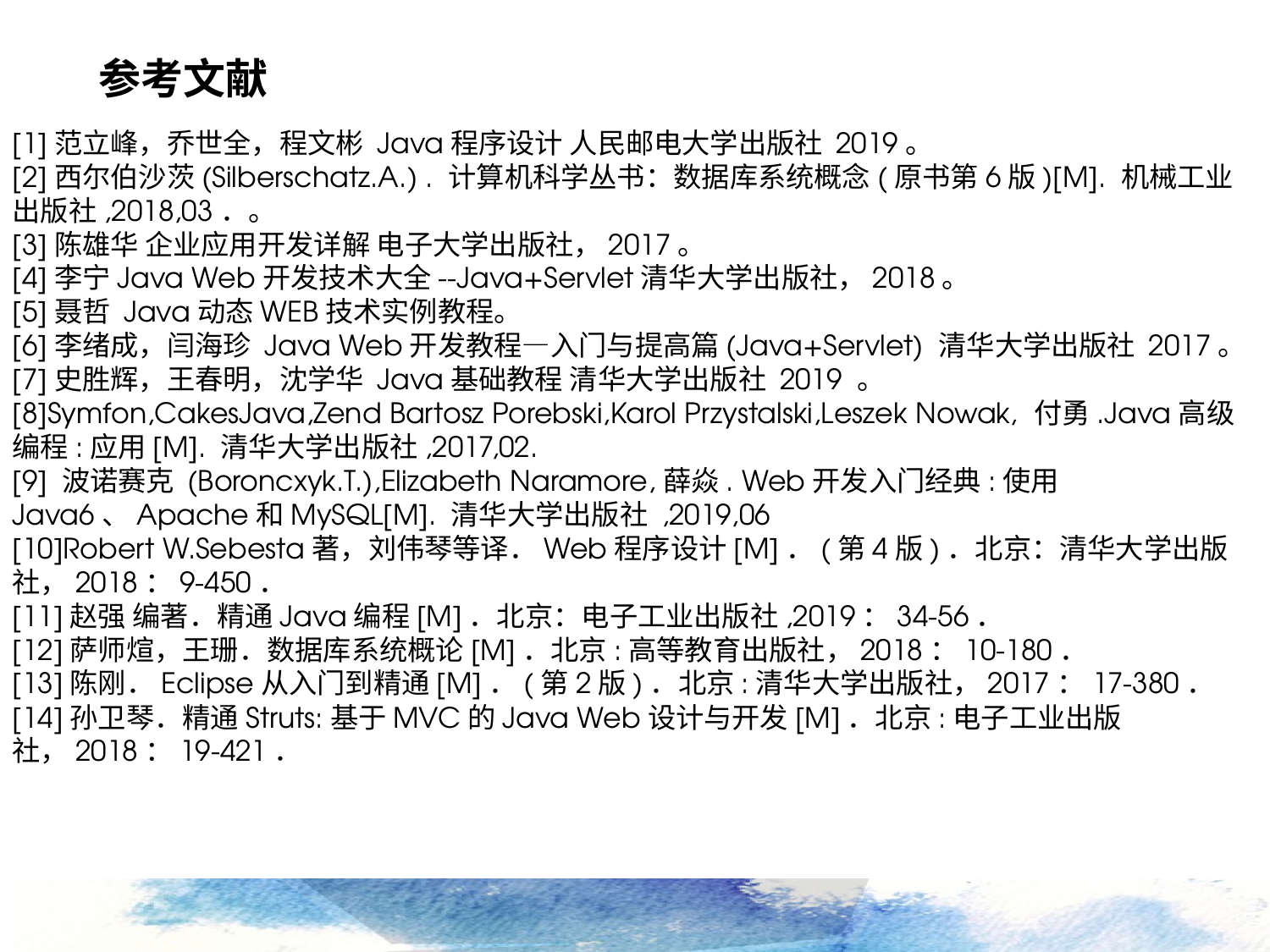

参考文献
[1]范立峰，乔世全，程文彬 Java程序设计 人民邮电大学出版社 2019。
[2]西尔伯沙茨(Silberschatz.A.) . 计算机科学丛书：数据库系统概念(原书第6版)[M]. 机械工业出版社,2018,03．。
[3]陈雄华 企业应用开发详解 电子大学出版社，2017。
[4]李宁Java Web开发技术大全--Java+Servlet清华大学出版社，2018。
[5]聂哲 Java动态WEB技术实例教程。
[6]李绪成，闫海珍 Java Web开发教程—入门与提高篇(Java+Servlet) 清华大学出版社 2017。
[7]史胜辉，王春明，沈学华 Java基础教程 清华大学出版社 2019 。
[8]Symfon,CakesJava,Zend Bartosz Porebski,Karol Przystalski,Leszek Nowak, 付勇.Java高级编程:应用[M]. 清华大学出版社,2017,02.
[9] 波诺赛克 (Boroncxyk.T.),Elizabeth Naramore,薛焱. Web开发入门经典:使用Java6、Apache和MySQL[M]. 清华大学出版社 ,2019,06
[10]Robert W.Sebesta著，刘伟琴等译．Web程序设计[M]．(第4版)．北京：清华大学出版社，2018：9-450．
[11]赵强 编著．精通Java编程[M]．北京：电子工业出版社,2019：34-56．
[12]萨师煊，王珊．数据库系统概论[M]．北京:高等教育出版社，2018：10-180．
[13]陈刚．Eclipse从入门到精通[M]．(第2版)．北京:清华大学出版社，2017：17-380．
[14]孙卫琴．精通Struts:基于MVC的Java Web设计与开发[M]．北京:电子工业出版社，2018：19-421．